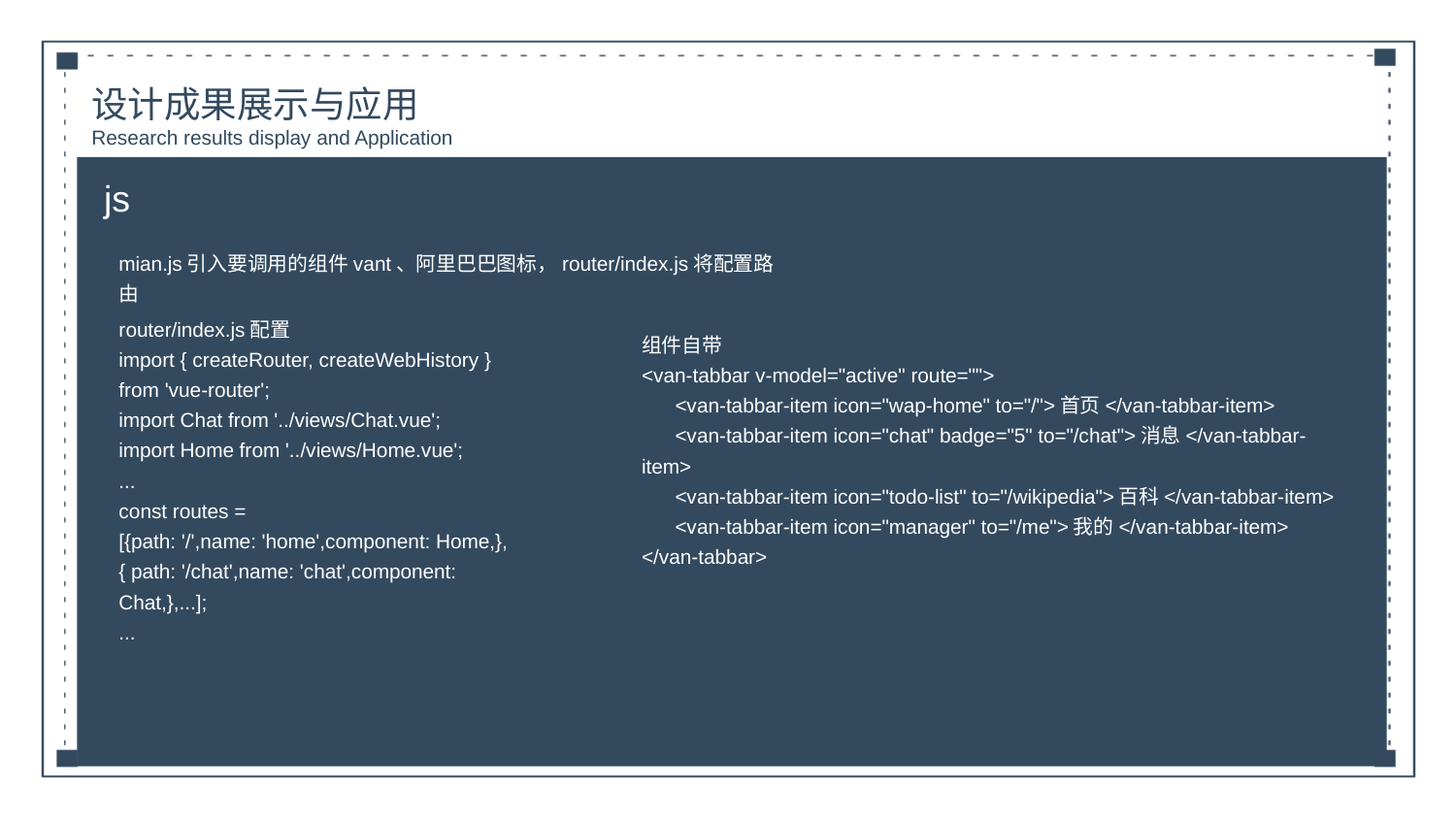

设计成果展示与应用
Research results display and Application

js
mian.js引入要调用的组件vant、阿里巴巴图标，router/index.js将配置路由

router/index.js配置
import { createRouter, createWebHistory } from 'vue-router';
import Chat from '../views/Chat.vue';
import Home from '../views/Home.vue';
...
const routes =
[{path: '/',name: 'home',component: Home,},
{ path: '/chat',name: 'chat',component: Chat,},...];
...
组件自带
<van-tabbar v-model="active" route="">
      <van-tabbar-item icon="wap-home" to="/">首页</van-tabbar-item>
      <van-tabbar-item icon="chat" badge="5" to="/chat">消息</van-tabbar-item>
      <van-tabbar-item icon="todo-list" to="/wikipedia">百科</van-tabbar-item>
      <van-tabbar-item icon="manager" to="/me">我的</van-tabbar-item>
</van-tabbar>